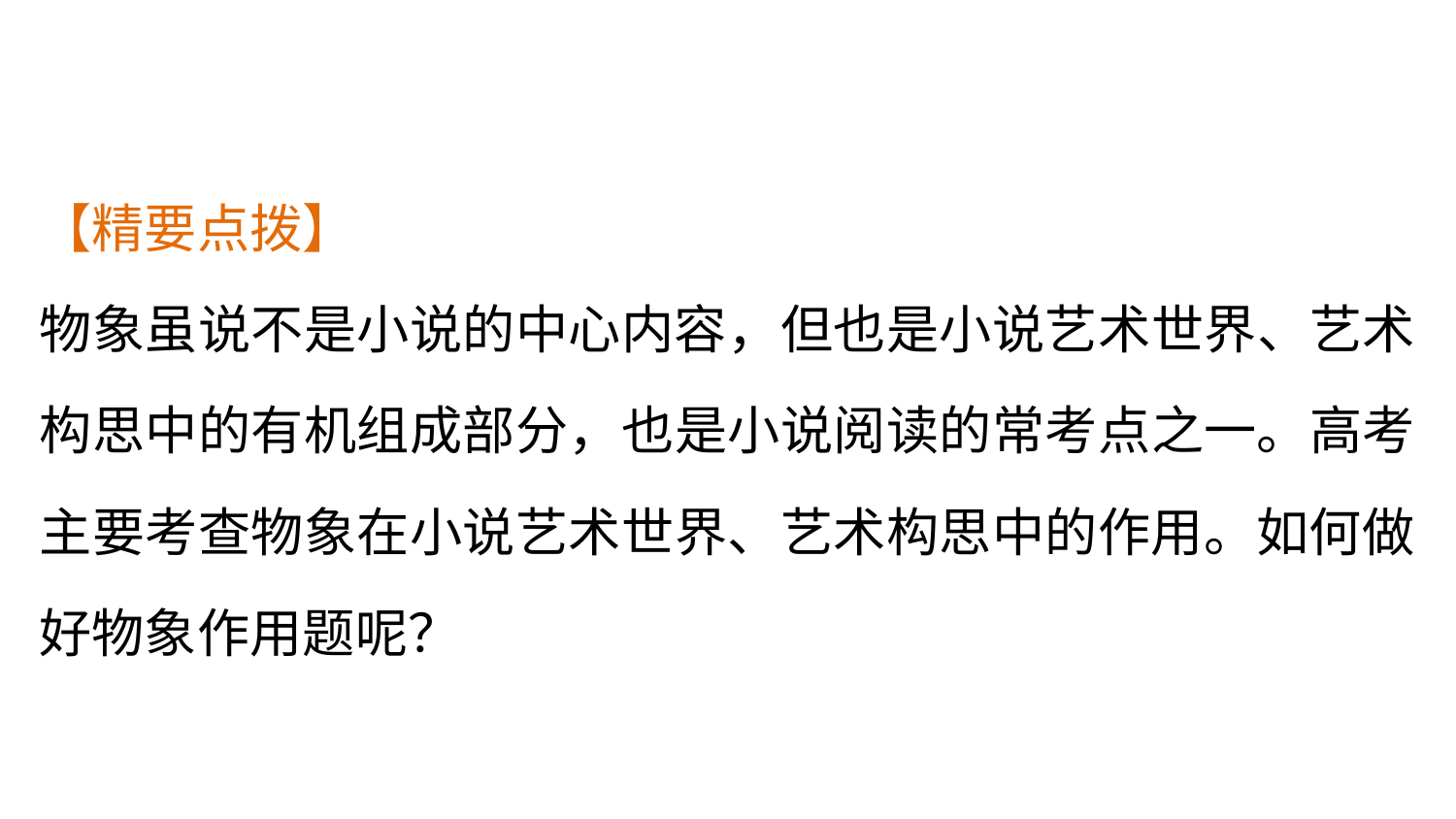

【精要点拨】
物象虽说不是小说的中心内容，但也是小说艺术世界、艺术构思中的有机组成部分，也是小说阅读的常考点之一。高考主要考查物象在小说艺术世界、艺术构思中的作用。如何做好物象作用题呢？